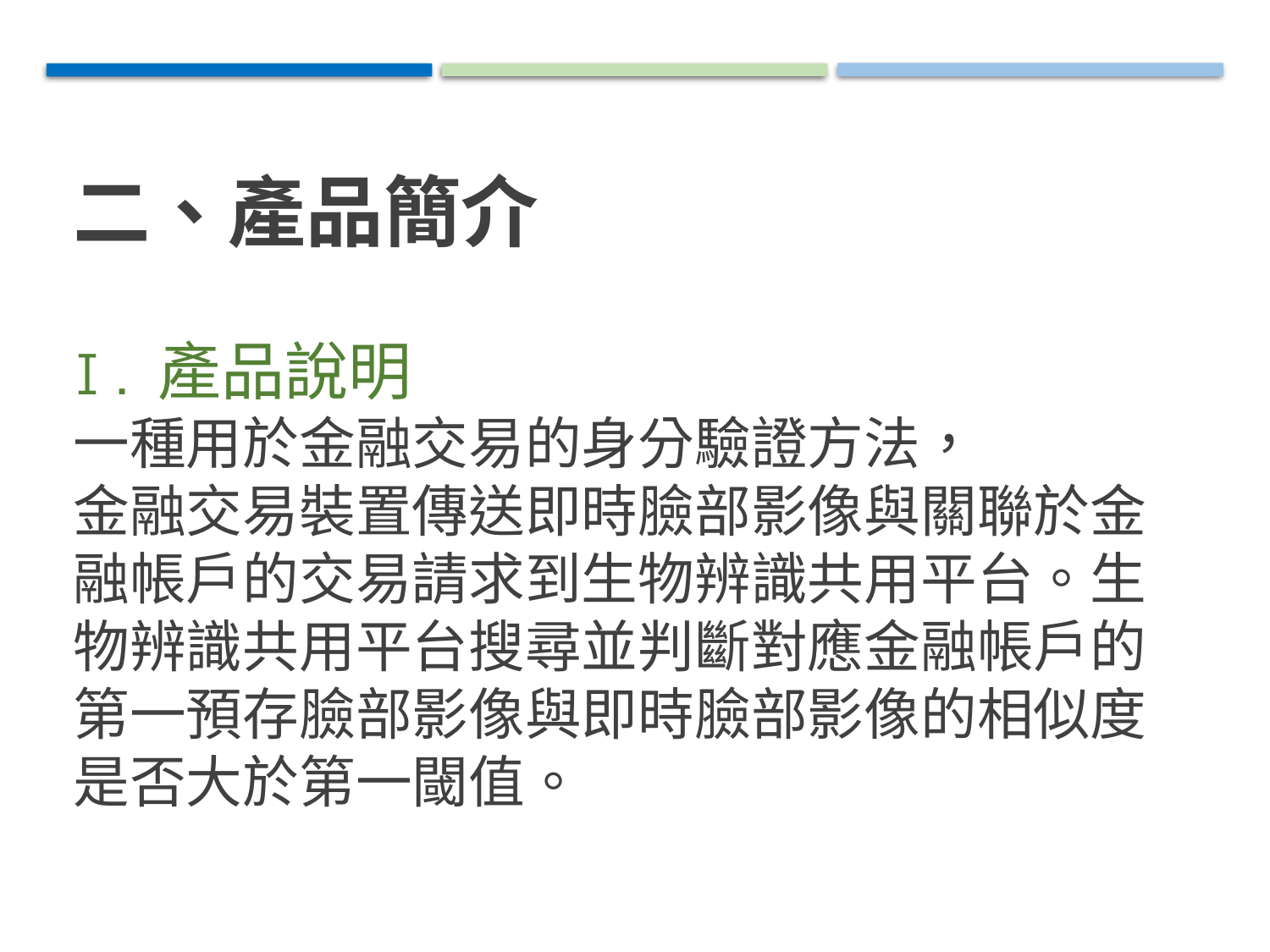

# 二、產品簡介
I.產品說明
一種用於金融交易的身分驗證方法，
金融交易裝置傳送即時臉部影像與關聯於金融帳戶的交易請求到生物辨識共用平台。生物辨識共用平台搜尋並判斷對應金融帳戶的第一預存臉部影像與即時臉部影像的相似度是否大於第一閾值。